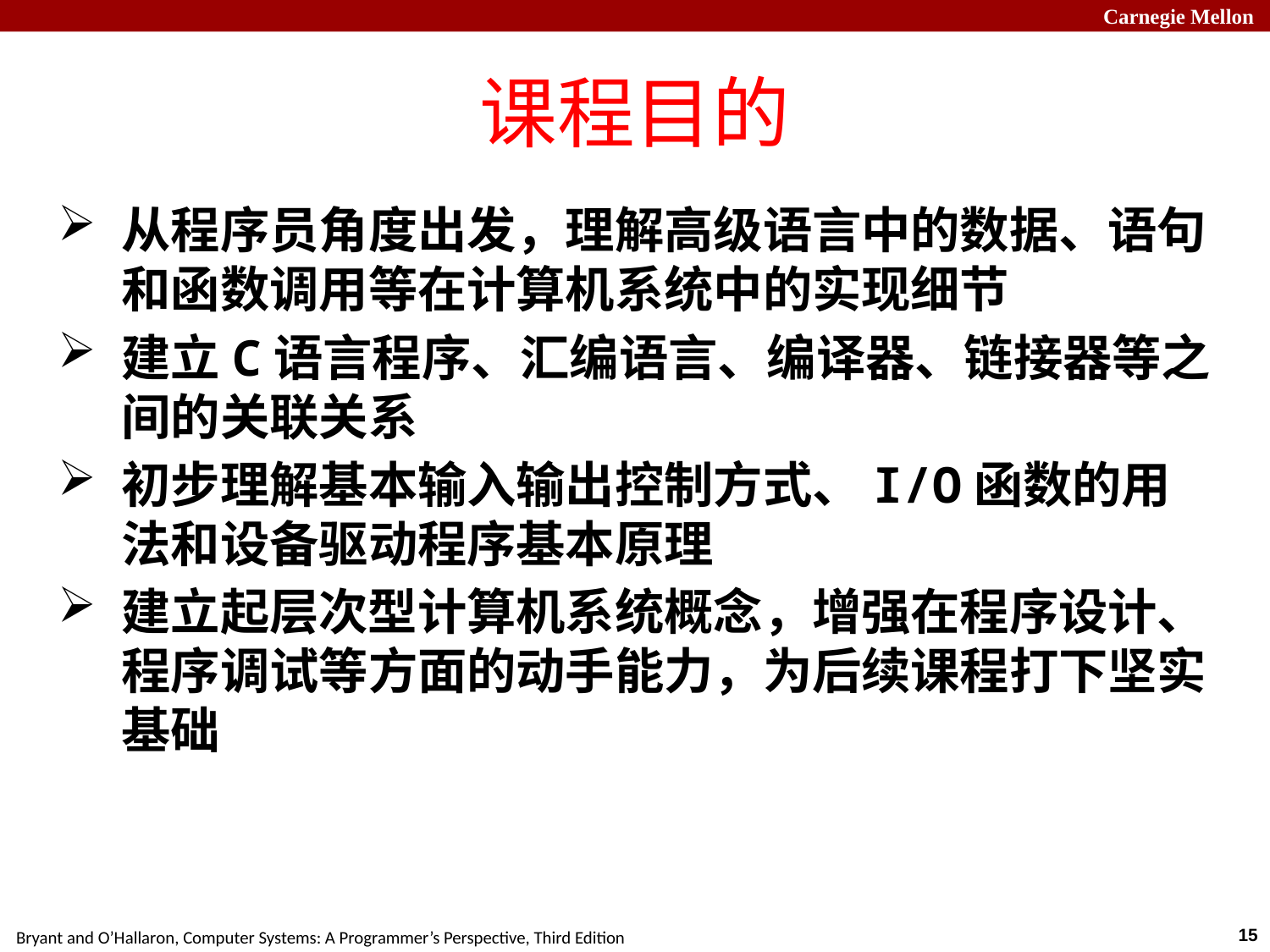

# 课程目的
从程序员角度出发，理解高级语言中的数据、语句和函数调用等在计算机系统中的实现细节
建立C语言程序、汇编语言、编译器、链接器等之间的关联关系
初步理解基本输入输出控制方式、I/O函数的用法和设备驱动程序基本原理
建立起层次型计算机系统概念，增强在程序设计、程序调试等方面的动手能力，为后续课程打下坚实基础